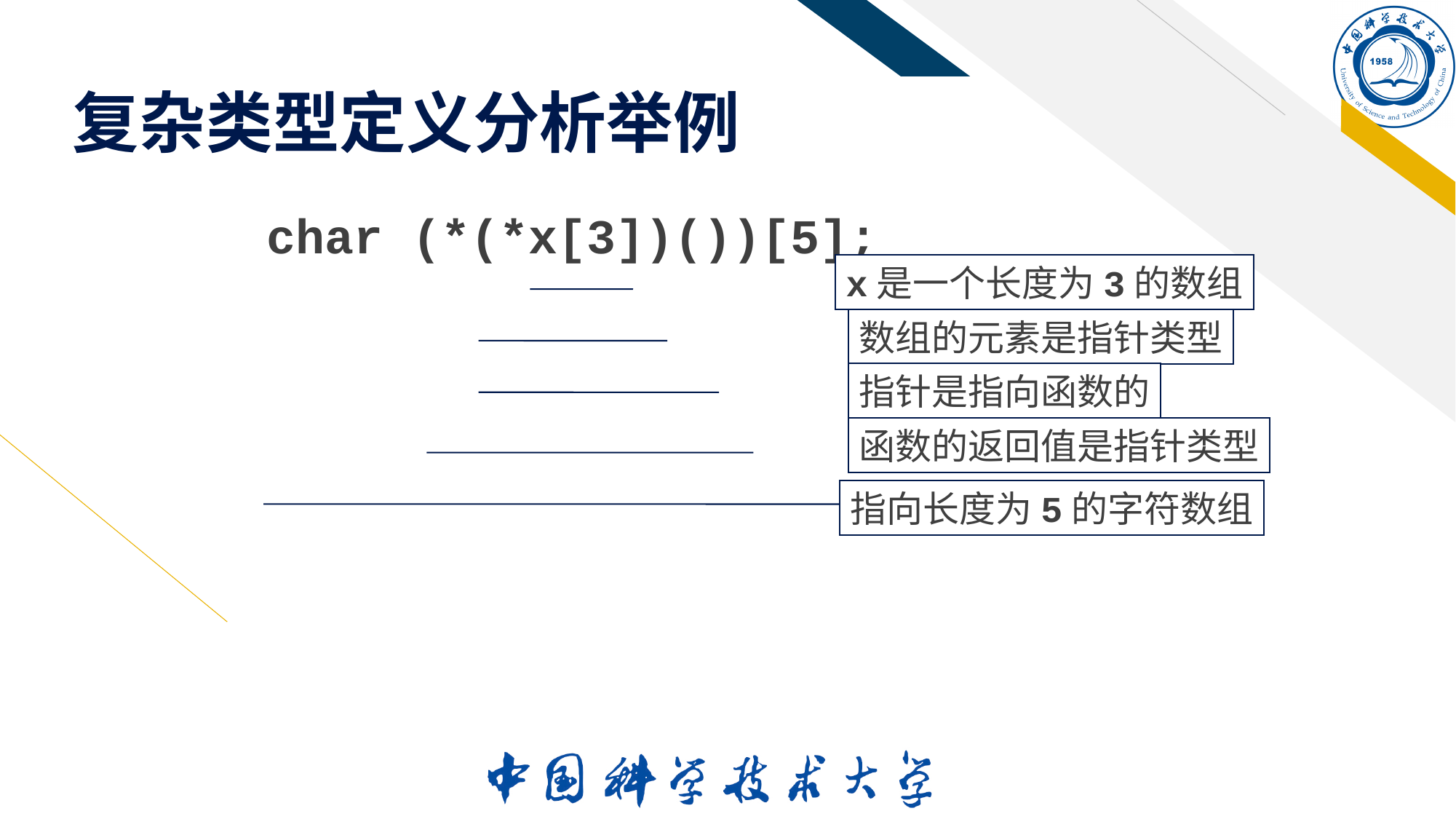

# 复杂类型定义分析举例
char (*(*x[3])())[5];
x是一个长度为3的数组

数组的元素是指针类型

指针是指向函数的

函数的返回值是指针类型

指向长度为5的字符数组